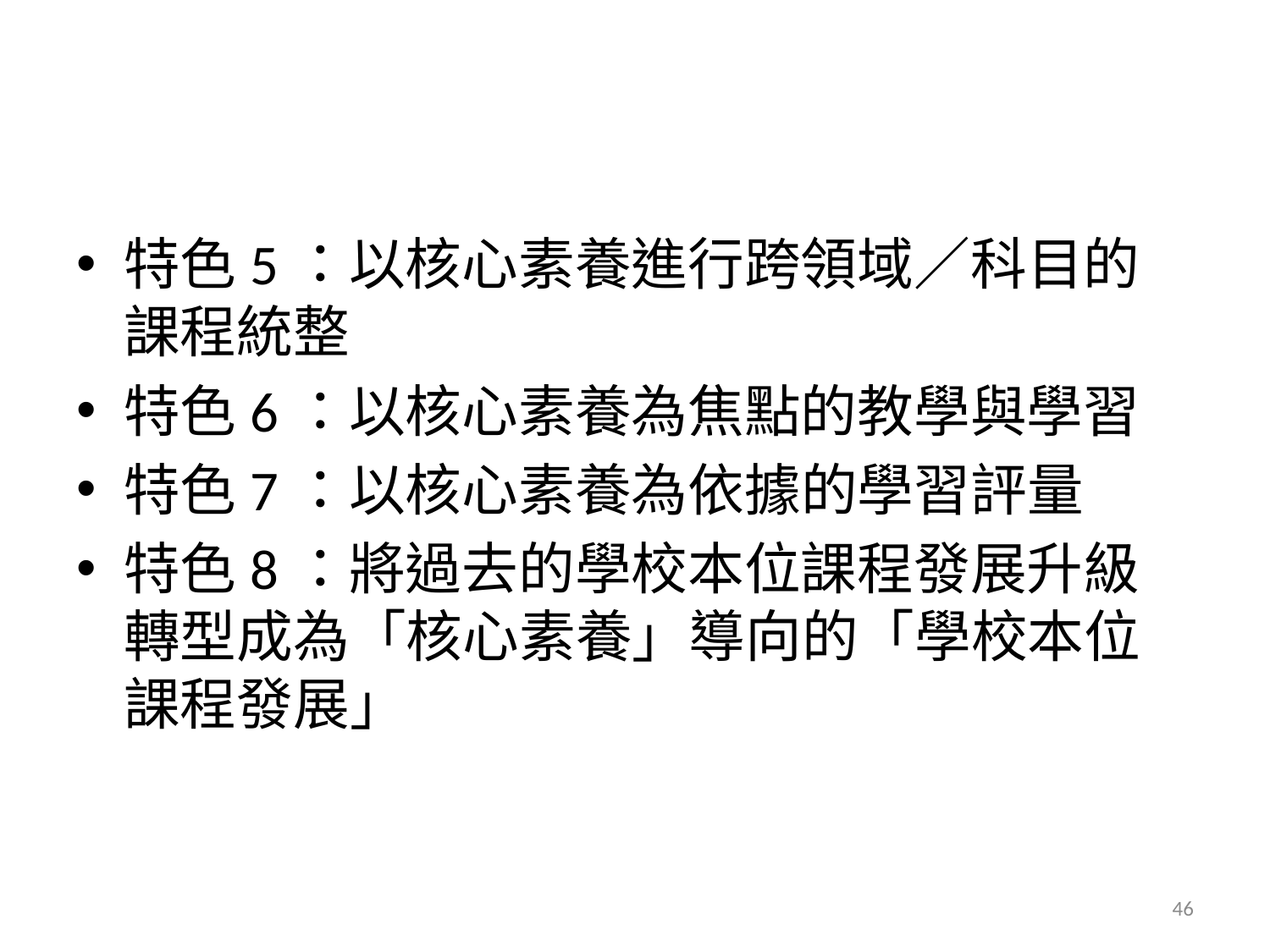

#
特色5：以核心素養進行跨領域／科目的課程統整
特色6：以核心素養為焦點的教學與學習
特色7：以核心素養為依據的學習評量
特色8：將過去的學校本位課程發展升級轉型成為「核心素養」導向的「學校本位課程發展」

46